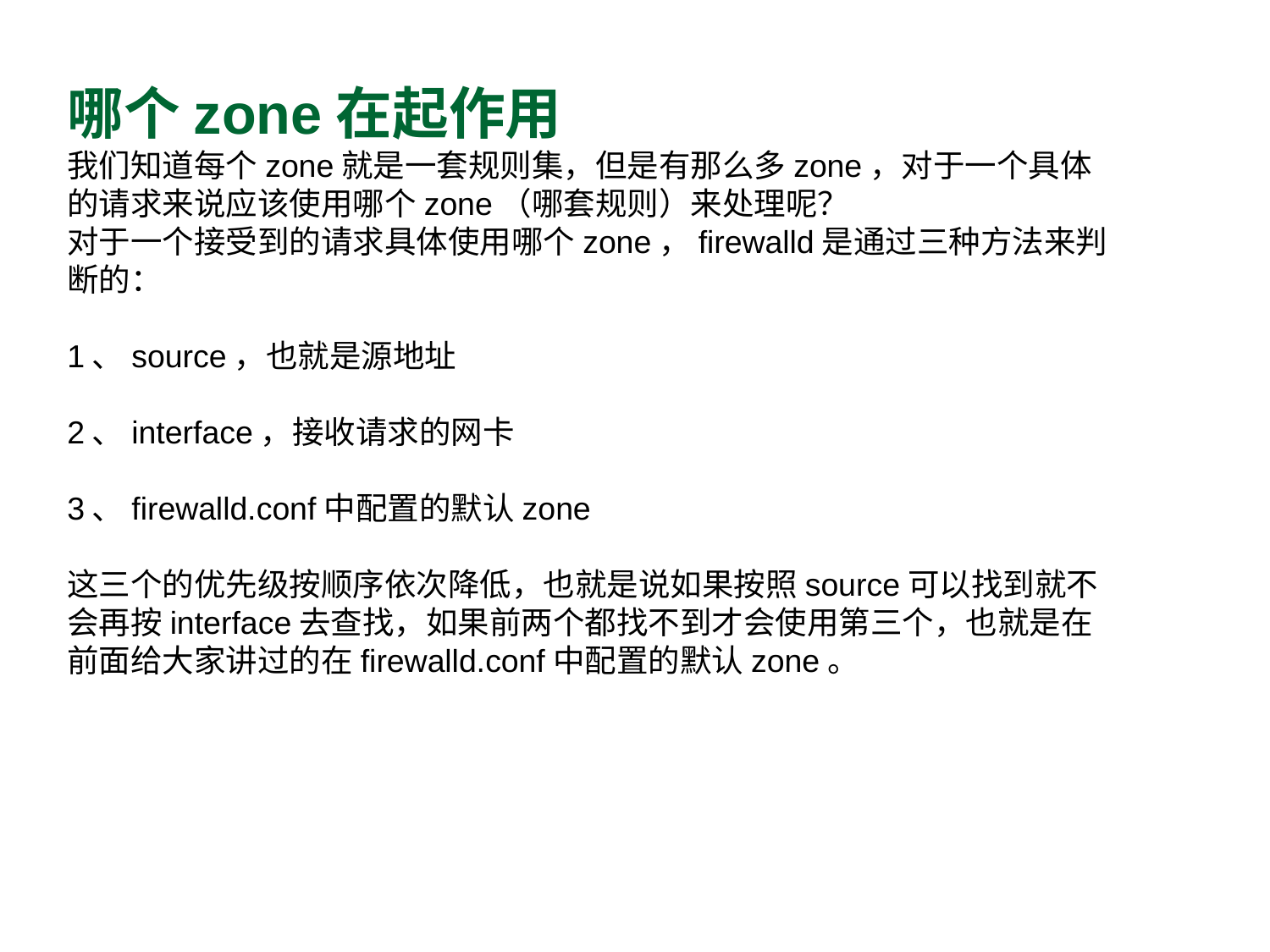

哪个zone在起作用
我们知道每个zone就是一套规则集，但是有那么多zone，对于一个具体的请求来说应该使用哪个zone（哪套规则）来处理呢？
对于一个接受到的请求具体使用哪个zone，firewalld是通过三种方法来判断的：

1、source，也就是源地址

2、interface，接收请求的网卡

3、firewalld.conf中配置的默认zone

这三个的优先级按顺序依次降低，也就是说如果按照source可以找到就不会再按interface去查找，如果前两个都找不到才会使用第三个，也就是在前面给大家讲过的在firewalld.conf中配置的默认zone。